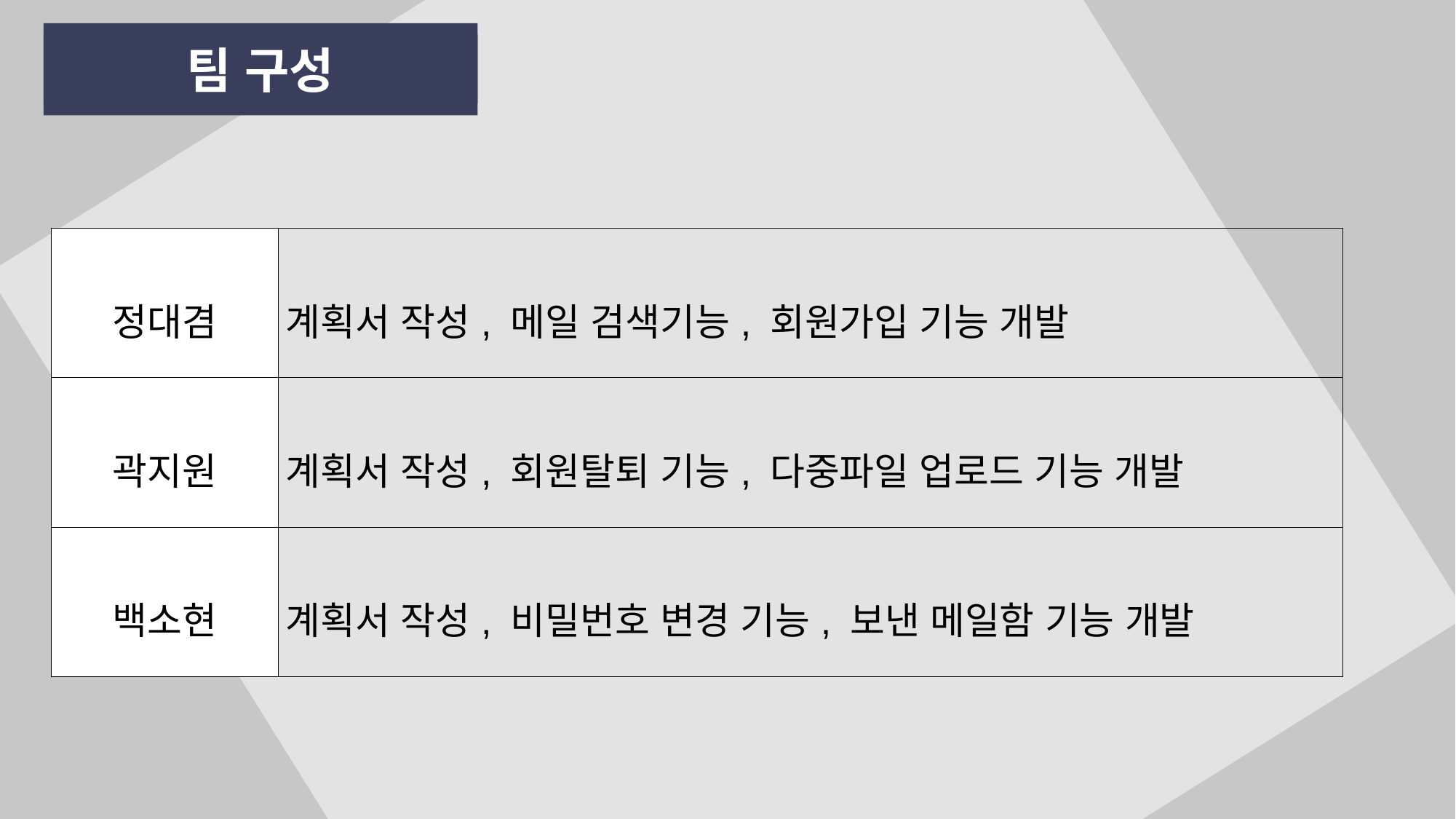

팀 구성
| 정대겸 | 계획서 작성, 메일 검색기능, 회원가입 기능 개발 |
| --- | --- |
| 곽지원 | 계획서 작성, 회원탈퇴 기능, 다중파일 업로드 기능 개발 |
| 백소현 | 계획서 작성, 비밀번호 변경 기능, 보낸 메일함 기능 개발 |